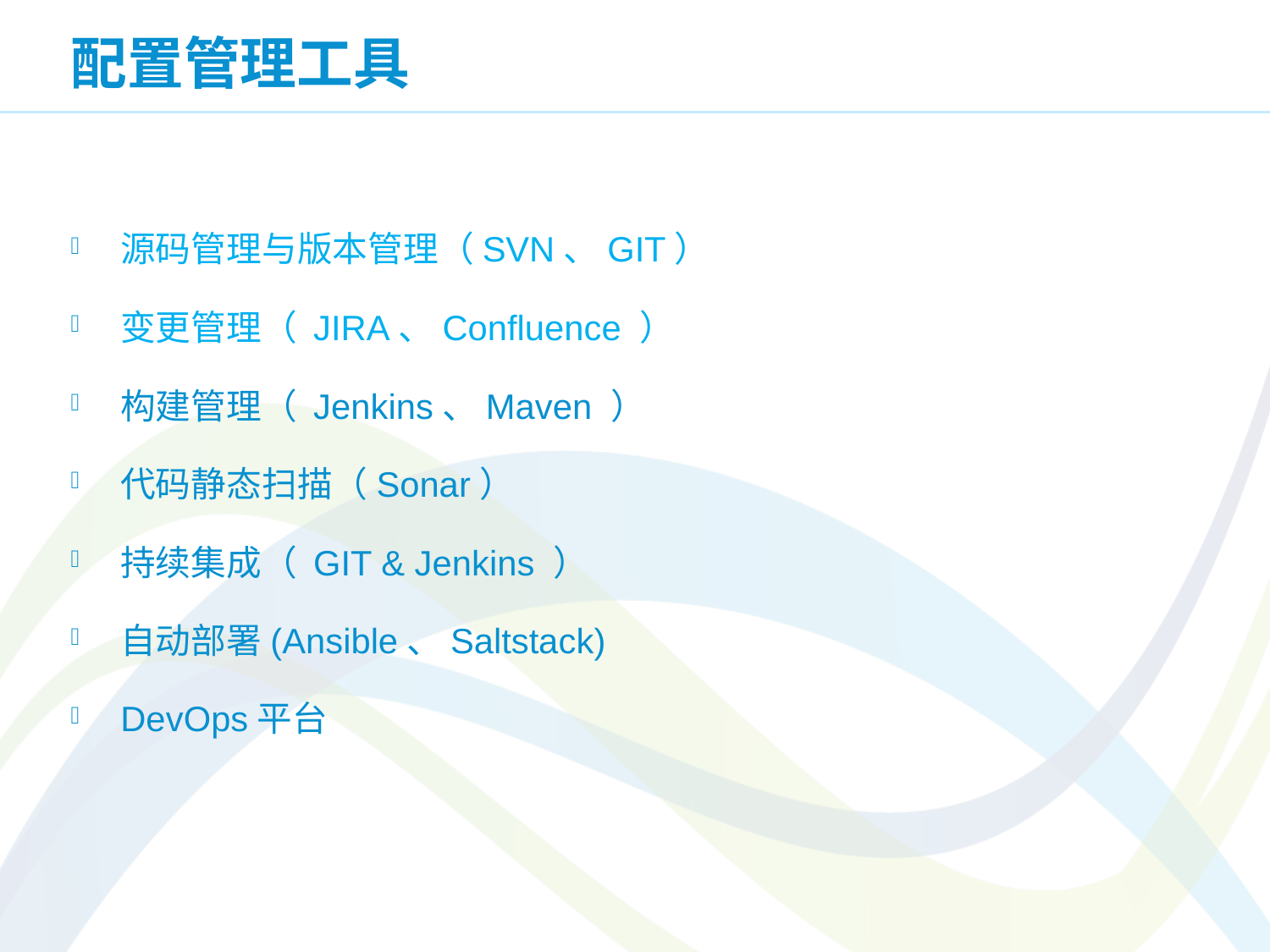

# 配置管理工具

源码管理与版本管理（SVN、GIT）
变更管理（ JIRA、Confluence ）
构建管理（ Jenkins、Maven ）
代码静态扫描（Sonar）
持续集成（ GIT & Jenkins ）
自动部署(Ansible、Saltstack)
DevOps平台